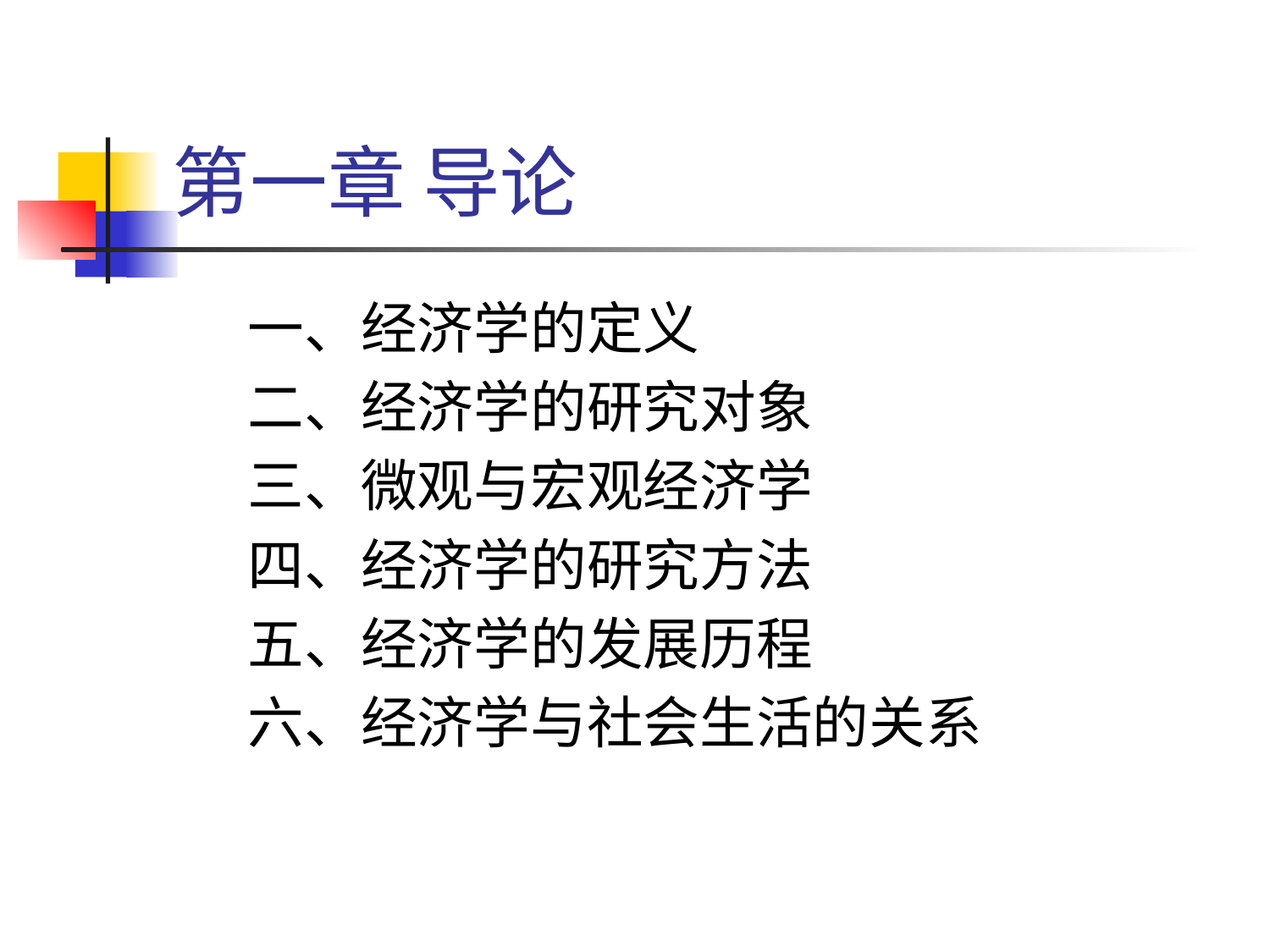

# 第一章 导论
一、经济学的定义
二、经济学的研究对象
三、微观与宏观经济学
四、经济学的研究方法
五、经济学的发展历程
六、经济学与社会生活的关系